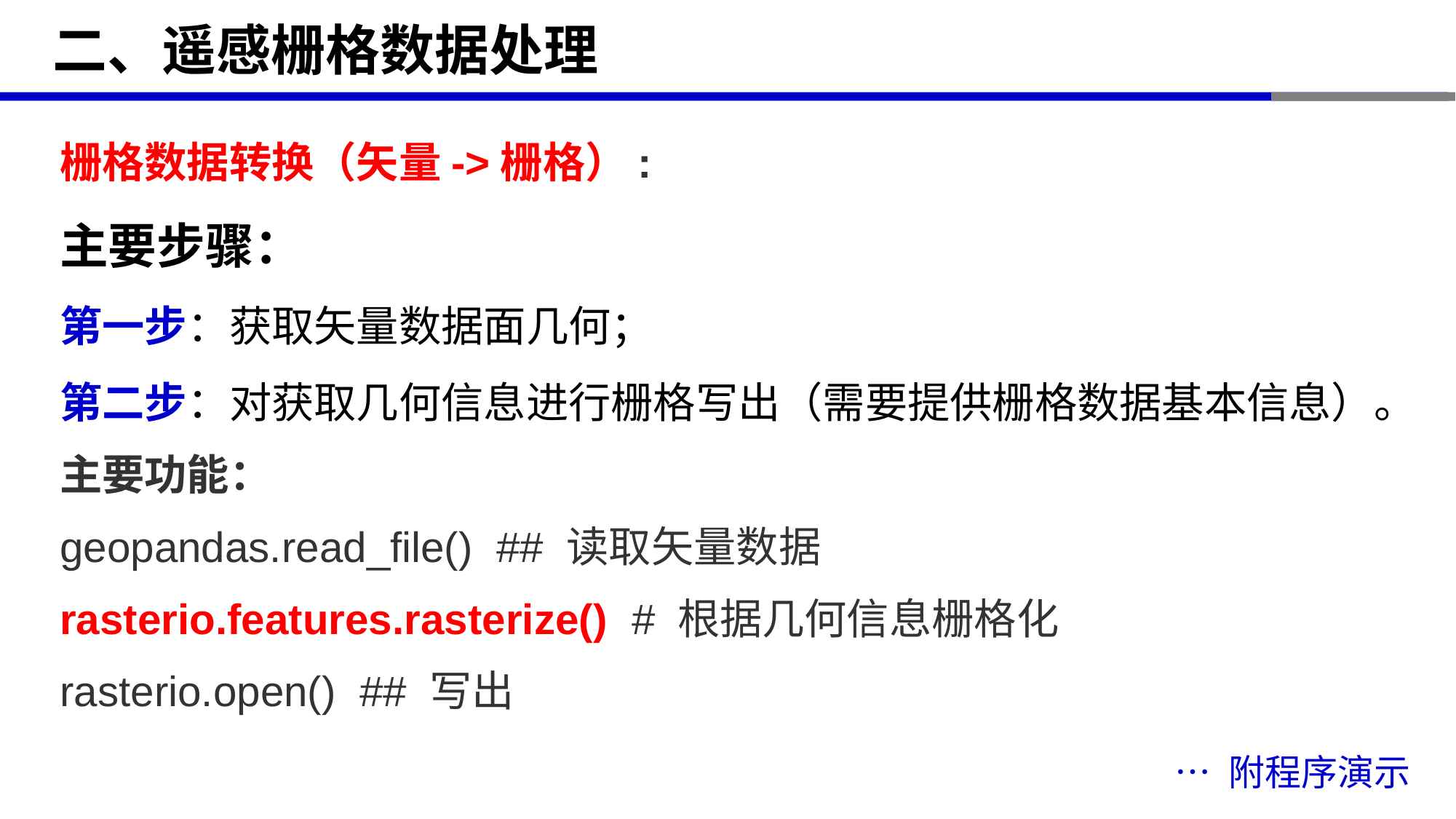

# 二、遥感栅格数据处理
栅格数据转换（矢量->栅格）:
主要步骤：
第一步：获取矢量数据面几何；
第二步：对获取几何信息进行栅格写出（需要提供栅格数据基本信息）。
主要功能：
geopandas.read_file()  ## 读取矢量数据
rasterio.features.rasterize()  # 根据几何信息栅格化
rasterio.open()  ## 写出
… 附程序演示